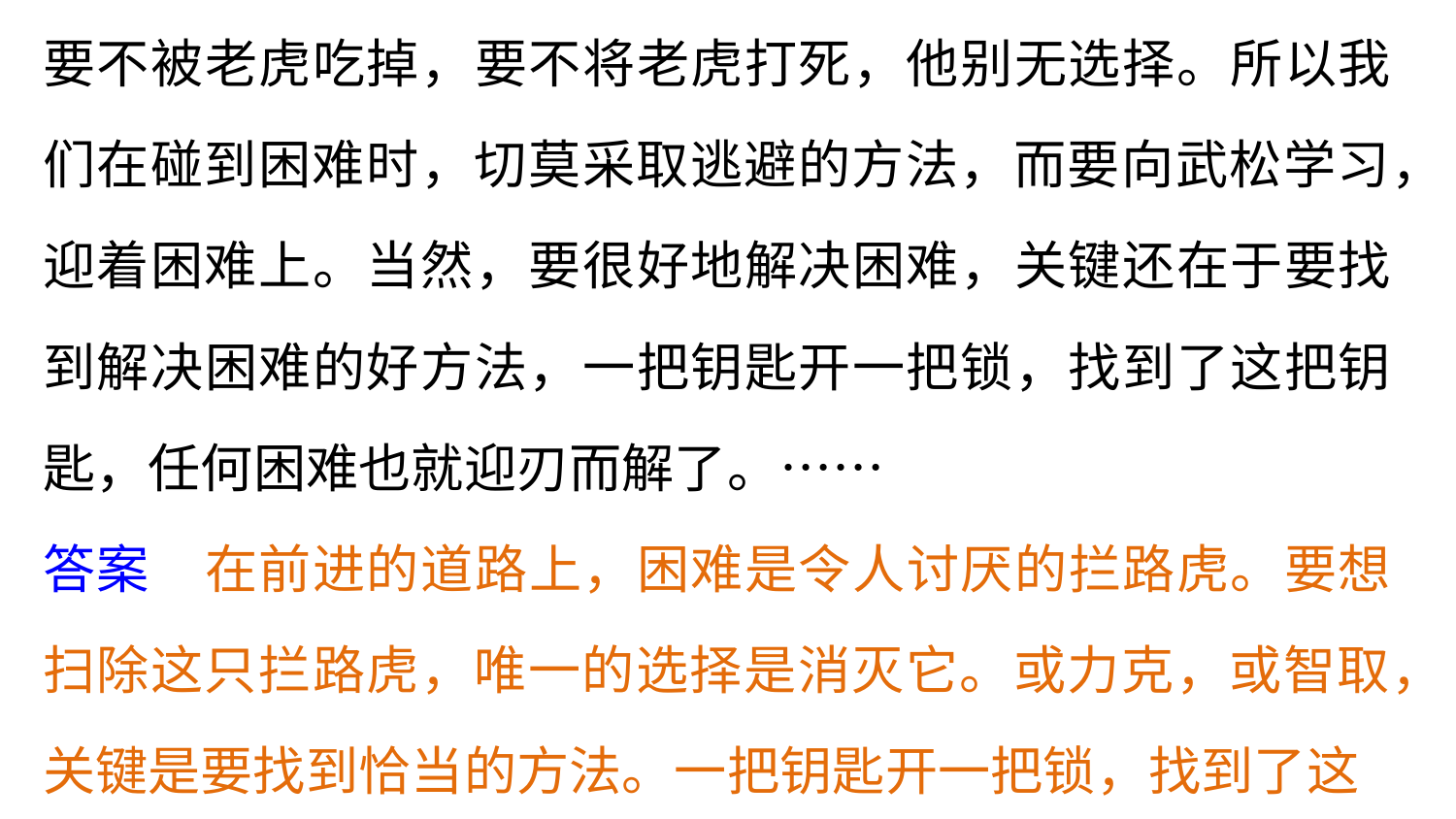

要不被老虎吃掉，要不将老虎打死，他别无选择。所以我们在碰到困难时，切莫采取逃避的方法，而要向武松学习，迎着困难上。当然，要很好地解决困难，关键还在于要找到解决困难的好方法，一把钥匙开一把锁，找到了这把钥匙，任何困难也就迎刃而解了。……
答案　在前进的道路上，困难是令人讨厌的拦路虎。要想扫除这只拦路虎，唯一的选择是消灭它。或力克，或智取，关键是要找到恰当的方法。一把钥匙开一把锁，找到了这